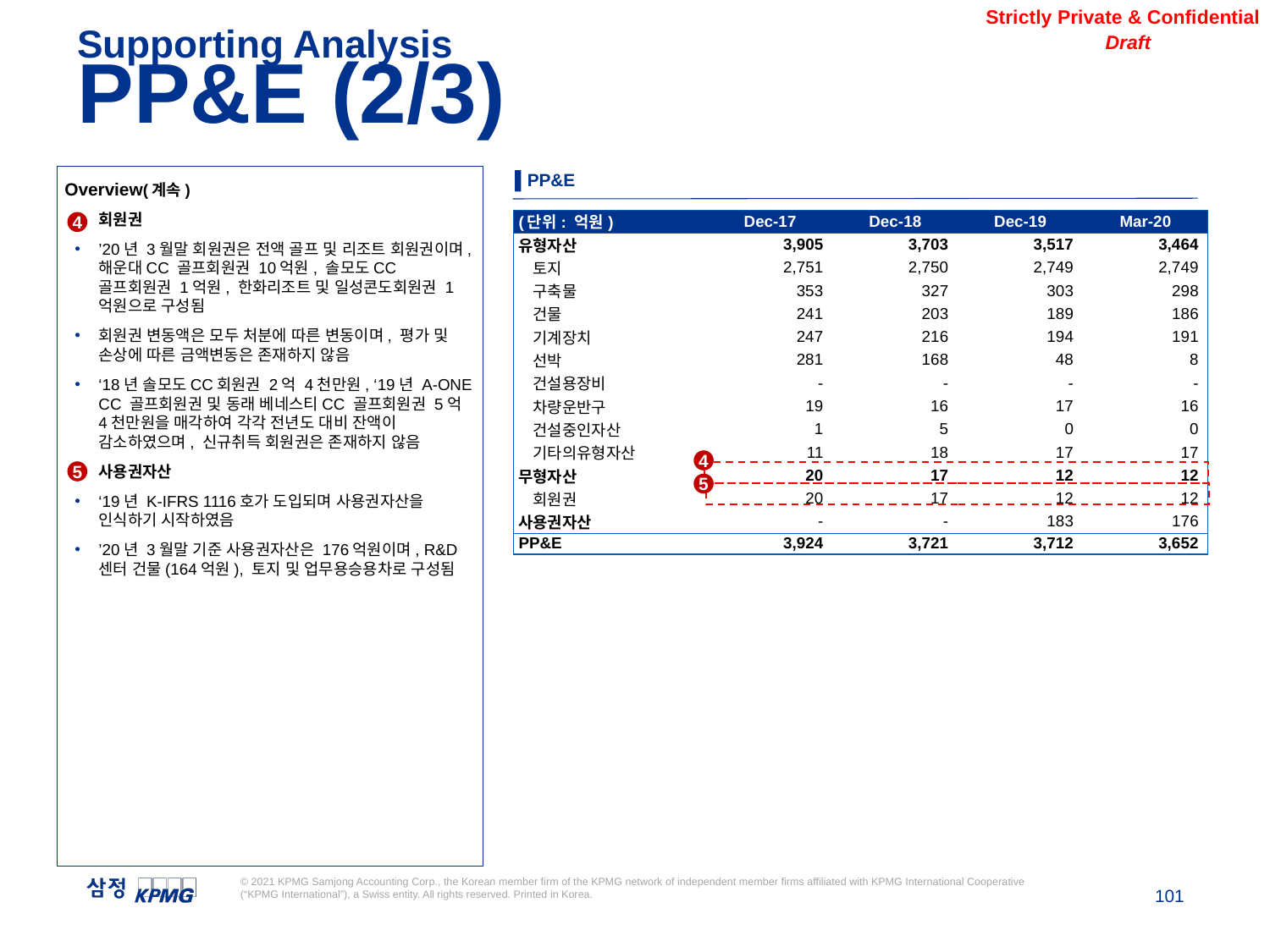

Supporting Analysis
PP&E (2/3)
▌PP&E

Overview(계속)
회원권
’20년 3월말 회원권은 전액 골프 및 리조트 회원권이며, 해운대CC 골프회원권 10억원, 솔모도CC 골프회원권 1억원, 한화리조트 및 일성콘도회원권 1억원으로 구성됨
회원권 변동액은 모두 처분에 따른 변동이며, 평가 및 손상에 따른 금액변동은 존재하지 않음
‘18년 솔모도CC회원권 2억 4천만원, ‘19년 A-ONE CC 골프회원권 및 동래 베네스티CC 골프회원권 5억 4천만원을 매각하여 각각 전년도 대비 잔액이 감소하였으며, 신규취득 회원권은 존재하지 않음
사용권자산
‘19년 K-IFRS 1116호가 도입되며 사용권자산을 인식하기 시작하였음
’20년 3월말 기준 사용권자산은 176억원이며, R&D센터 건물(164억원), 토지 및 업무용승용차로 구성됨
| (단위: 억원) | Dec-17 | Dec-18 | Dec-19 | Mar-20 |
| --- | --- | --- | --- | --- |
| 유형자산 | 3,905 | 3,703 | 3,517 | 3,464 |
| 토지 | 2,751 | 2,750 | 2,749 | 2,749 |
| 구축물 | 353 | 327 | 303 | 298 |
| 건물 | 241 | 203 | 189 | 186 |
| 기계장치 | 247 | 216 | 194 | 191 |
| 선박 | 281 | 168 | 48 | 8 |
| 건설용장비 | - | - | - | - |
| 차량운반구 | 19 | 16 | 17 | 16 |
| 건설중인자산 | 1 | 5 | 0 | 0 |
| 기타의유형자산 | 11 | 18 | 17 | 17 |
| 무형자산 | 20 | 17 | 12 | 12 |
| 회원권 | 20 | 17 | 12 | 12 |
| 사용권자산 | - | - | 183 | 176 |
| PP&E | 3,924 | 3,721 | 3,712 | 3,652 |
4
4
5

5